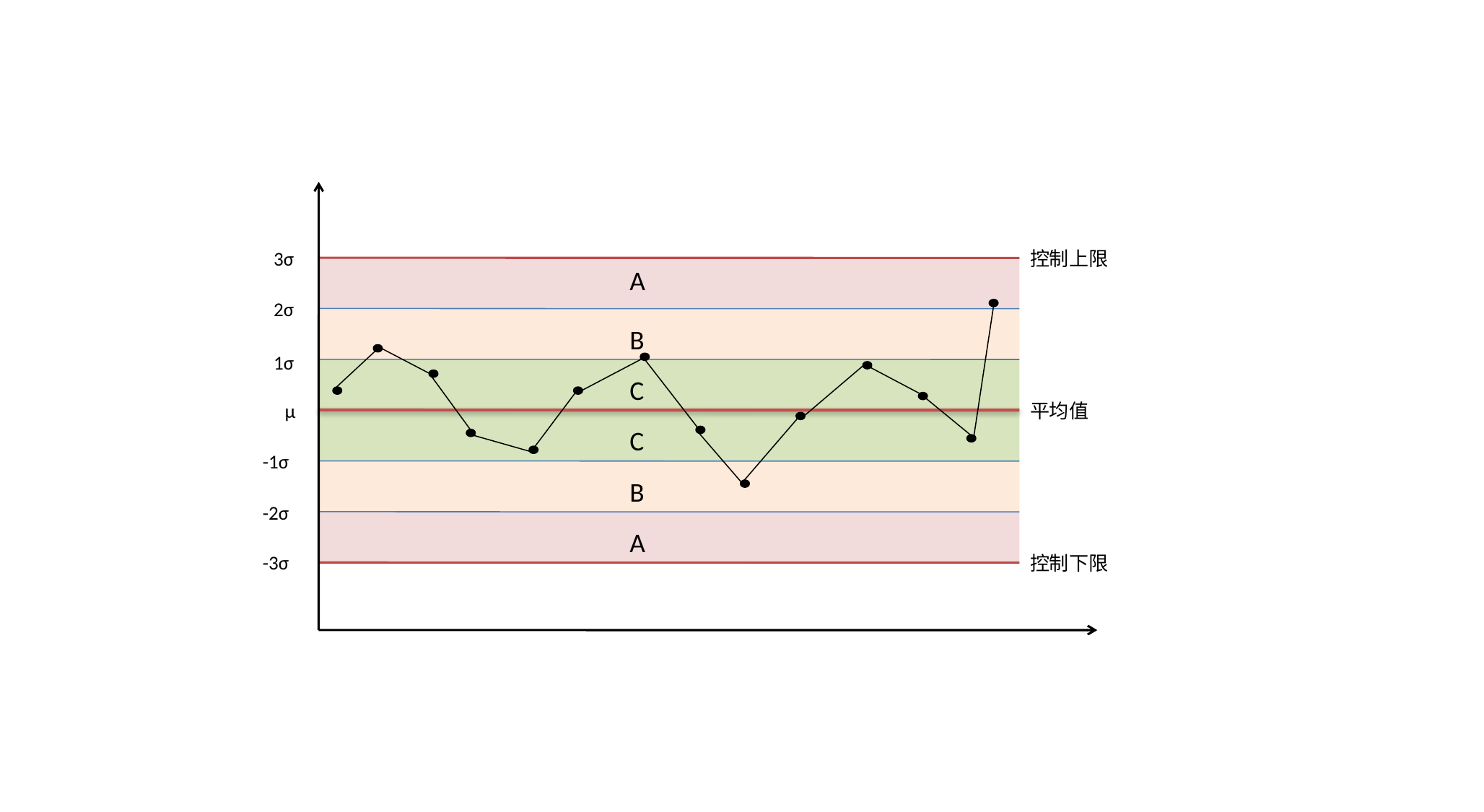

3σ
控制上限

A
2σ

B
1σ

C

μ
平均值

C

-1σ

B

-2σ

A
-3σ
控制下限